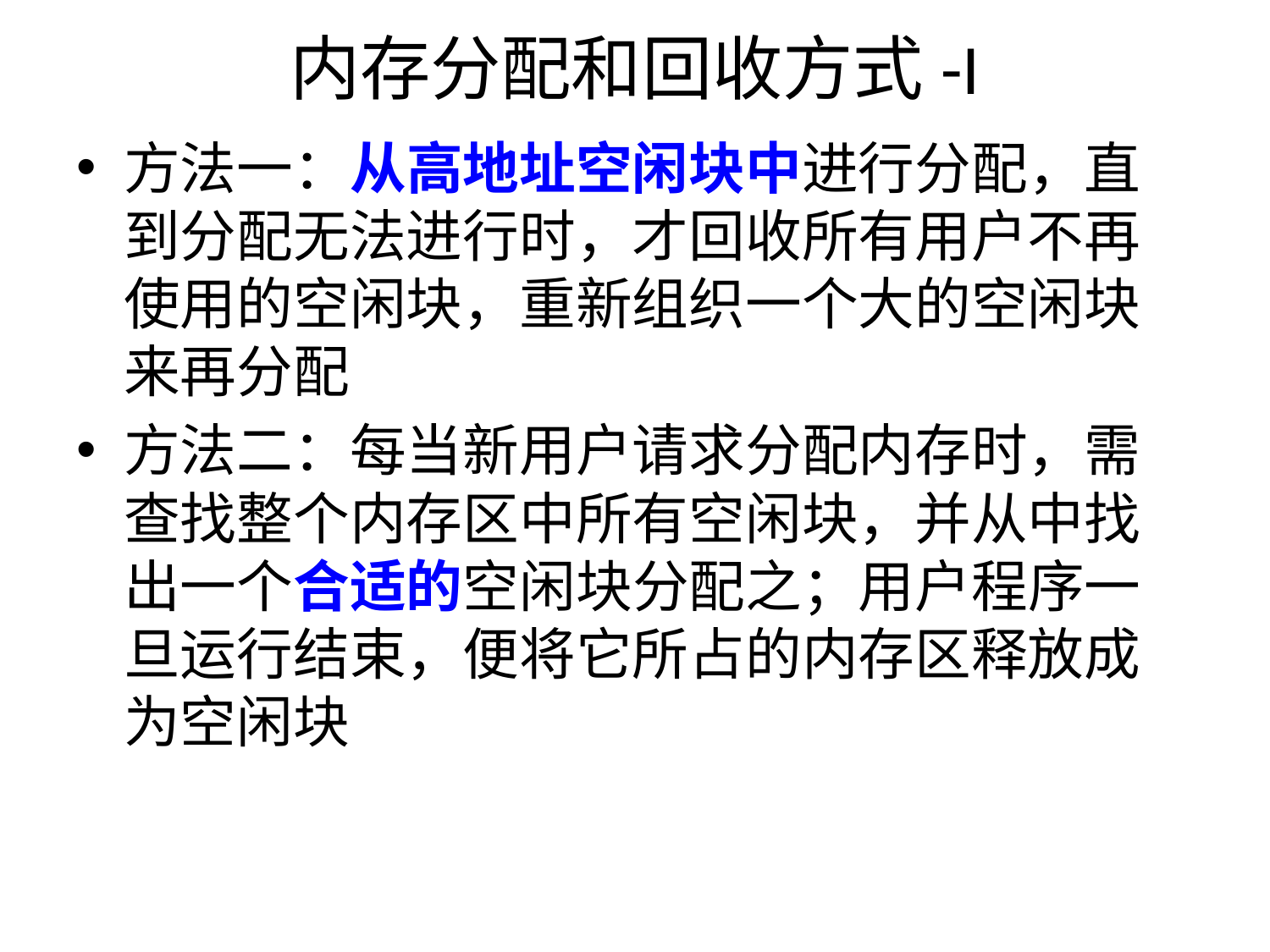

# 内存分配和回收方式-I
方法一：从高地址空闲块中进行分配，直到分配无法进行时，才回收所有用户不再使用的空闲块，重新组织一个大的空闲块来再分配
方法二：每当新用户请求分配内存时，需查找整个内存区中所有空闲块，并从中找出一个合适的空闲块分配之；用户程序一旦运行结束，便将它所占的内存区释放成为空闲块